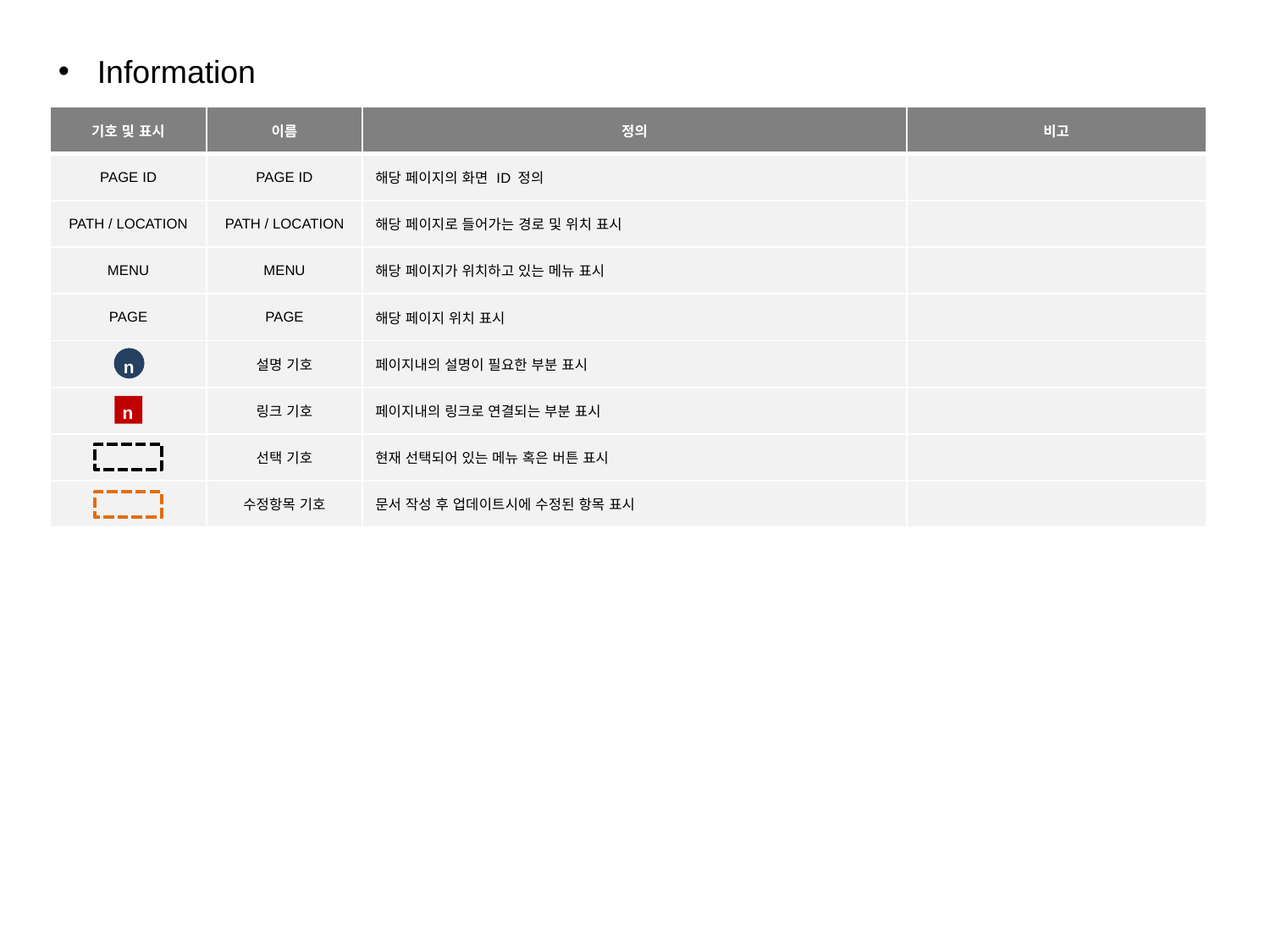

Information
| 기호 및 표시 | 이름 | 정의 | 비고 |
| --- | --- | --- | --- |
| PAGE ID | PAGE ID | 해당 페이지의 화면 ID 정의 |  |
| PATH / LOCATION | PATH / LOCATION | 해당 페이지로 들어가는 경로 및 위치 표시 |  |
| MENU | MENU | 해당 페이지가 위치하고 있는 메뉴 표시 |  |
| PAGE | PAGE | 해당 페이지 위치 표시 |  |
|  | 설명 기호 | 페이지내의 설명이 필요한 부분 표시 |  |
|  | 링크 기호 | 페이지내의 링크로 연결되는 부분 표시 |  |
|  | 선택 기호 | 현재 선택되어 있는 메뉴 혹은 버튼 표시 |  |
|  | 수정항목 기호 | 문서 작성 후 업데이트시에 수정된 항목 표시 |  |
n

n